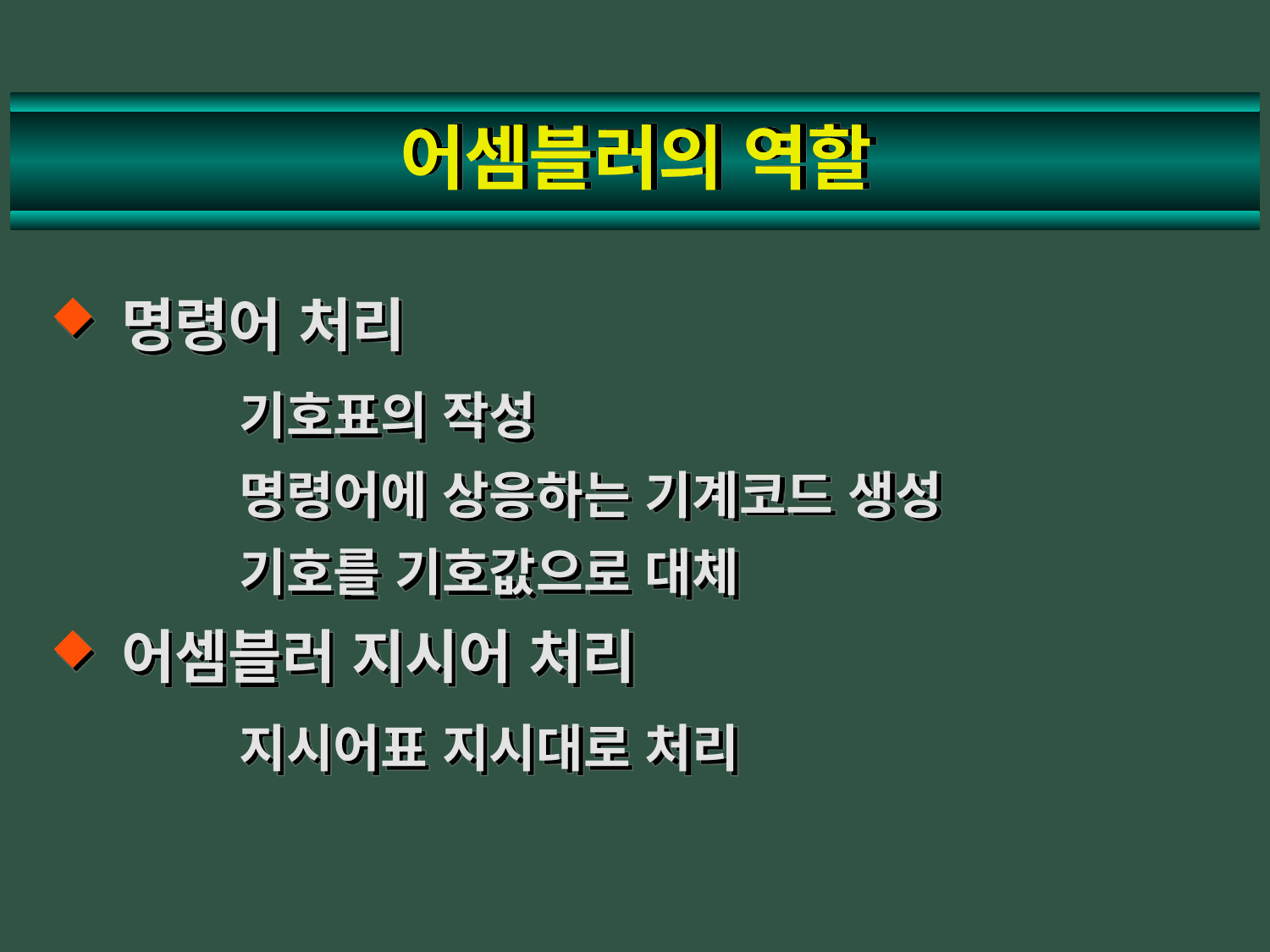

# 어셈블러의 역할
명령어 처리
	기호표의 작성
	명령어에 상응하는 기계코드 생성
	기호를 기호값으로 대체
어셈블러 지시어 처리
	지시어표 지시대로 처리